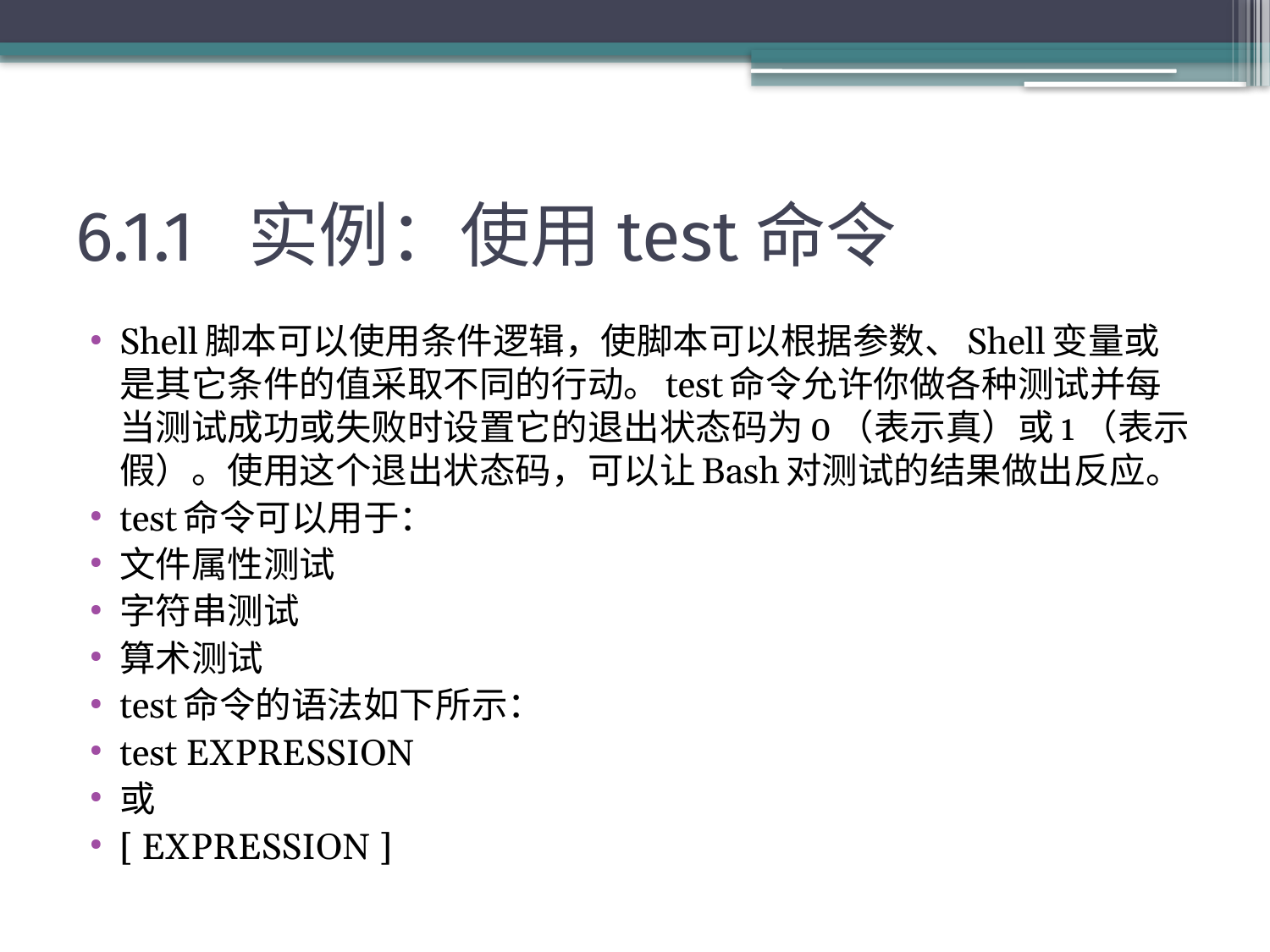

# 6.1.1  实例：使用test命令
Shell脚本可以使用条件逻辑，使脚本可以根据参数、Shell变量或是其它条件的值采取不同的行动。test命令允许你做各种测试并每当测试成功或失败时设置它的退出状态码为0（表示真）或1（表示假）。使用这个退出状态码，可以让Bash对测试的结果做出反应。
test命令可以用于：
文件属性测试
字符串测试
算术测试
test命令的语法如下所示：
test EXPRESSION
或
[ EXPRESSION ]